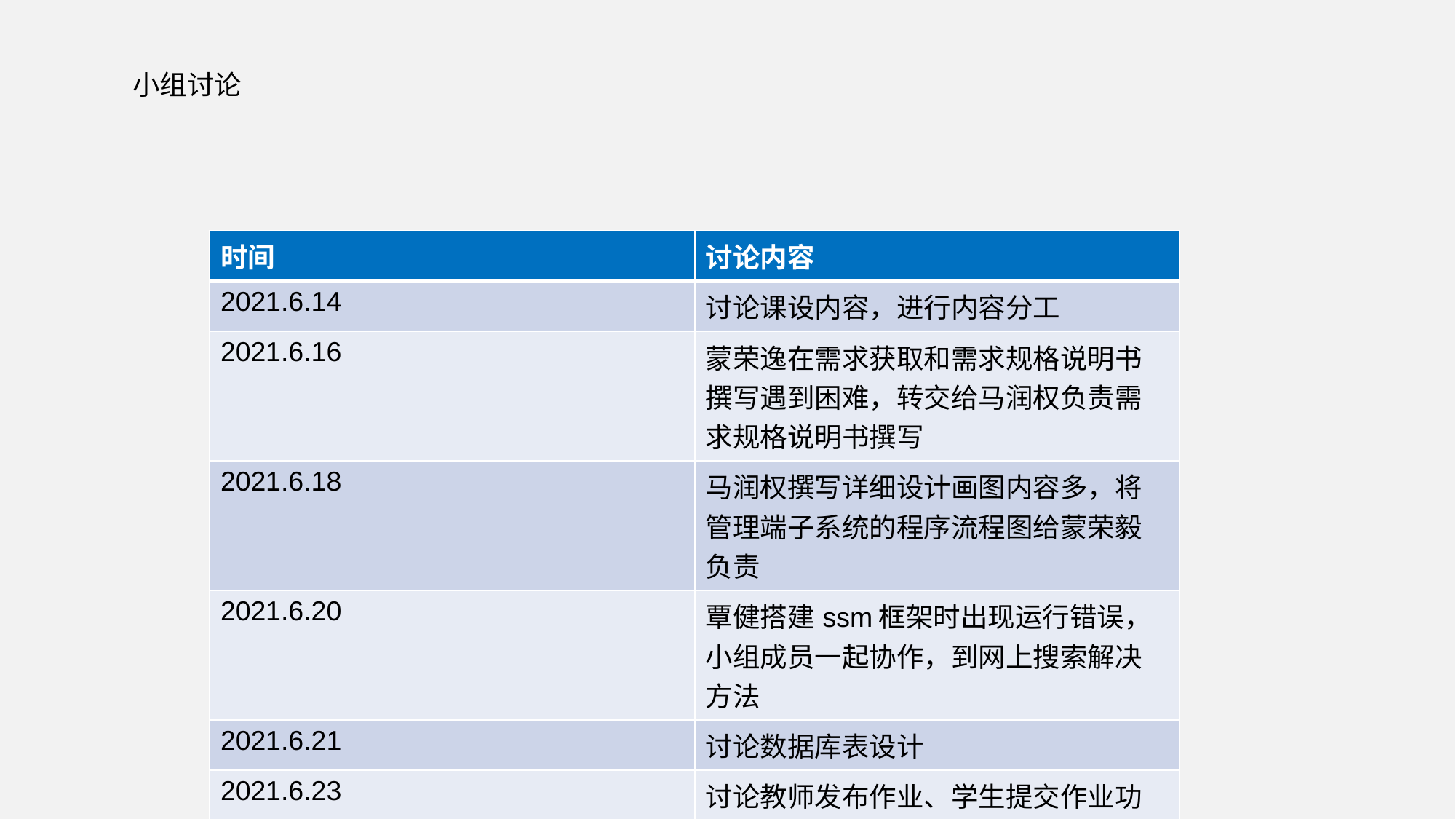

小组讨论
| 时间 | 讨论内容 |
| --- | --- |
| 2021.6.14 | 讨论课设内容，进行内容分工 |
| 2021.6.16 | 蒙荣逸在需求获取和需求规格说明书撰写遇到困难，转交给马润权负责需求规格说明书撰写 |
| 2021.6.18 | 马润权撰写详细设计画图内容多，将管理端子系统的程序流程图给蒙荣毅负责 |
| 2021.6.20 | 覃健搭建ssm框架时出现运行错误，小组成员一起协作，到网上搜索解决方法 |
| 2021.6.21 | 讨论数据库表设计 |
| 2021.6.23 | 讨论教师发布作业、学生提交作业功能的界面设计 |
| 2021.6.24 | 文档整理，发现缺少ppt撰写，讨论ppt负责人，马润权编写PPT |